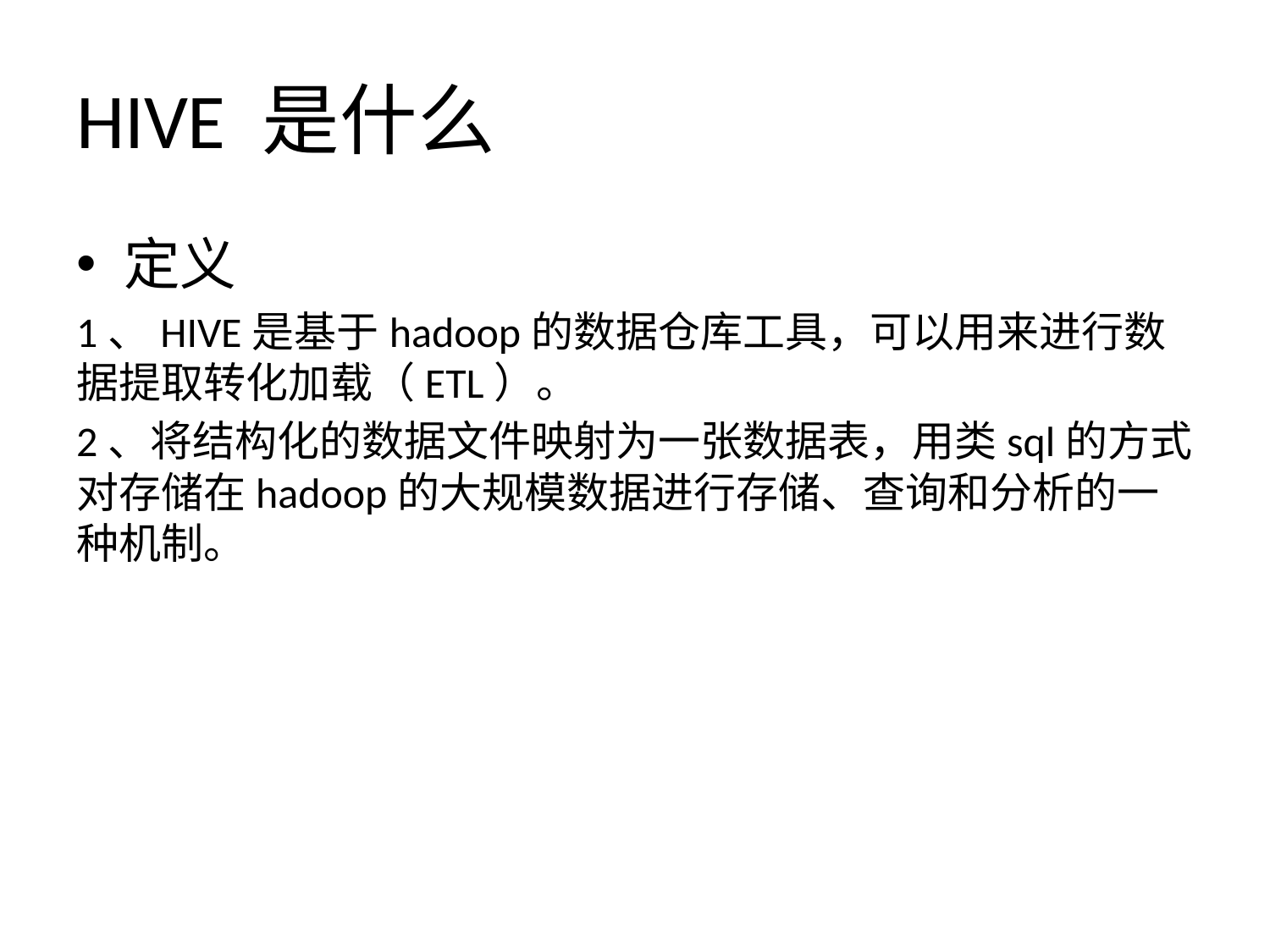

# HIVE 是什么
定义
1、HIVE是基于hadoop的数据仓库工具，可以用来进行数据提取转化加载（ETL）。
2、将结构化的数据文件映射为一张数据表，用类sql的方式对存储在hadoop的大规模数据进行存储、查询和分析的一种机制。